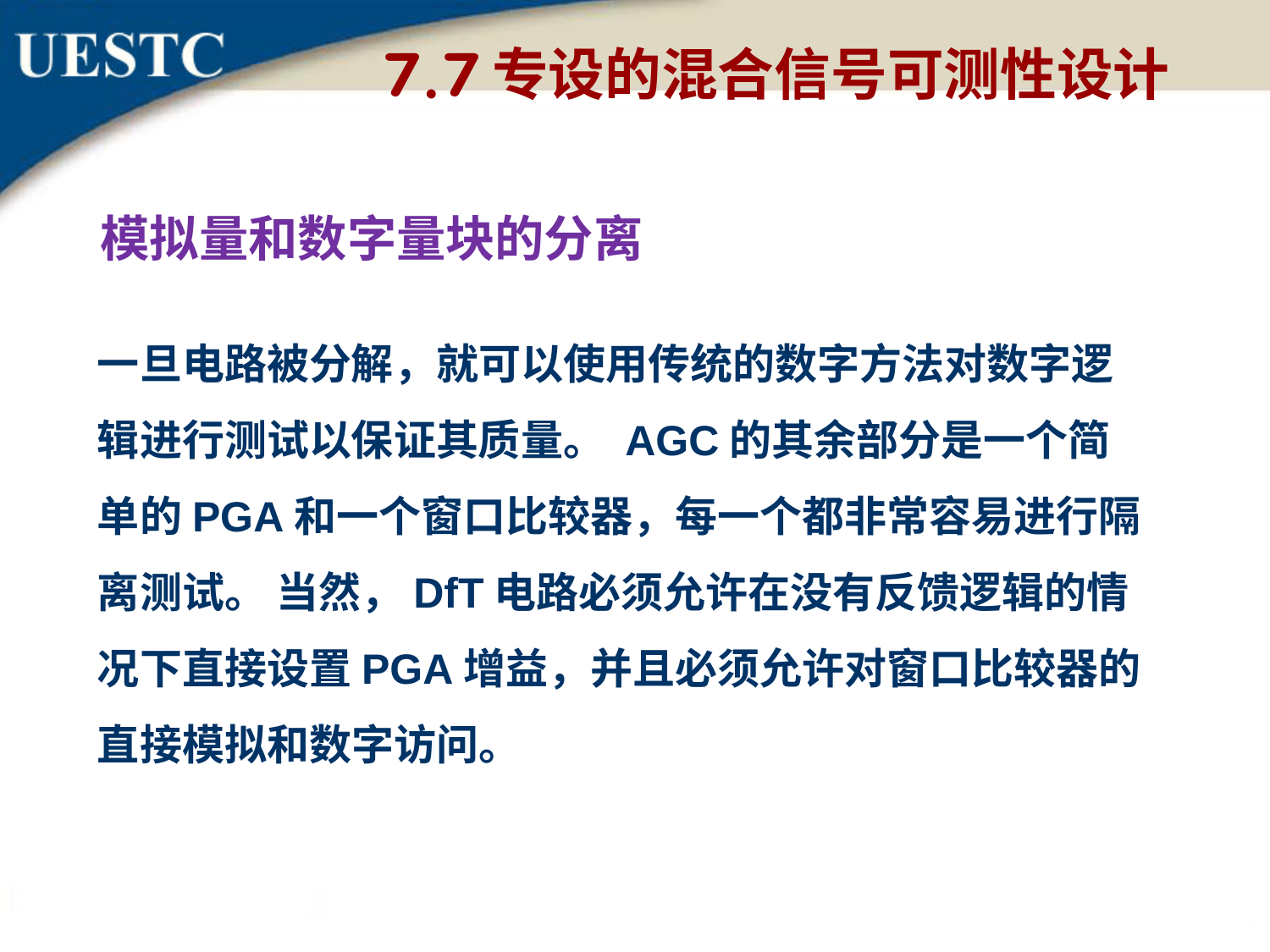

7.7专设的混合信号可测性设计
模拟量和数字量块的分离
一旦电路被分解，就可以使用传统的数字方法对数字逻辑进行测试以保证其质量。 AGC的其余部分是一个简单的PGA和一个窗口比较器，每一个都非常容易进行隔离测试。 当然，DfT电路必须允许在没有反馈逻辑的情况下直接设置PGA增益，并且必须允许对窗口比较器的直接模拟和数字访问。